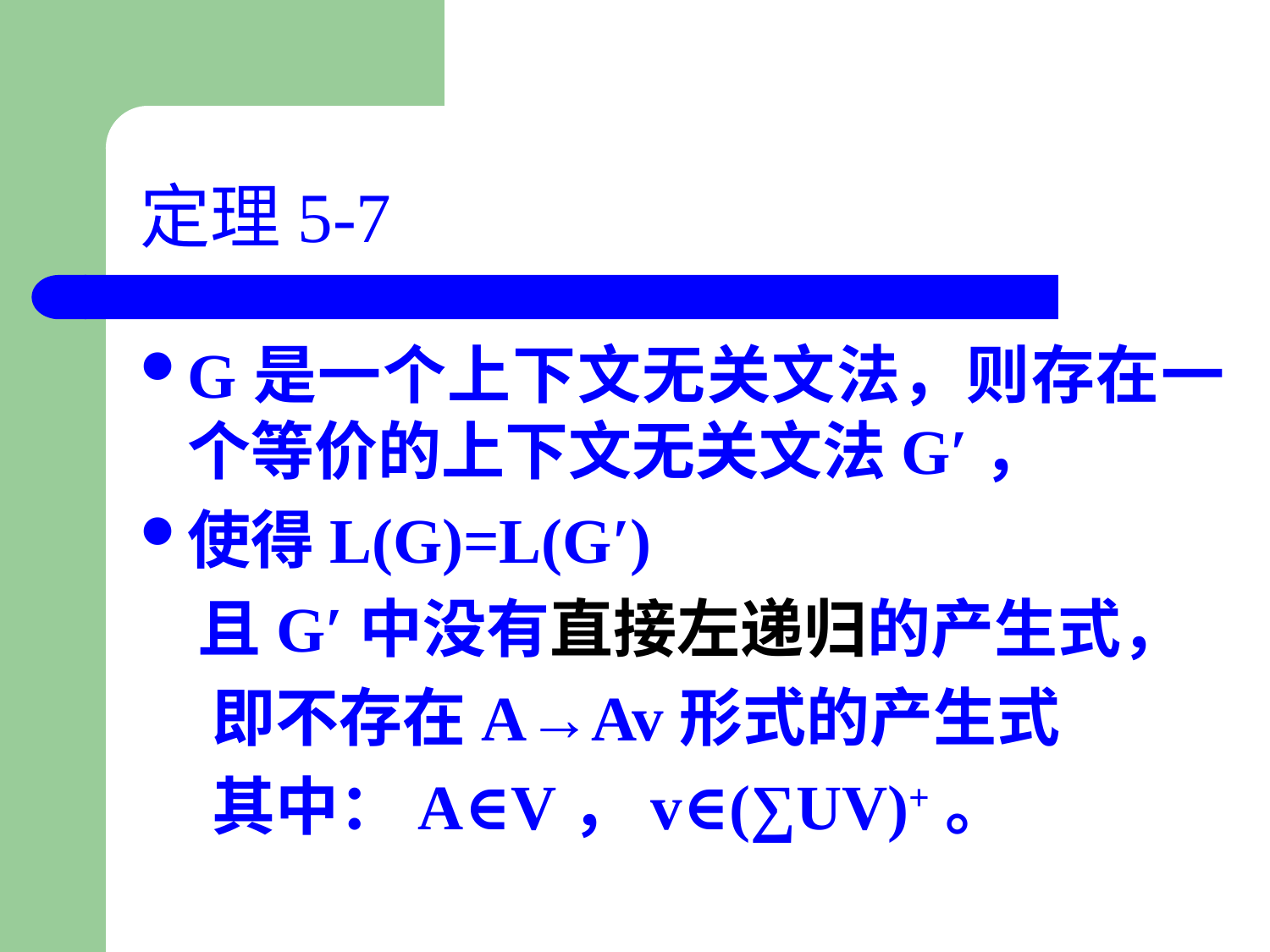

# 定理5-7
G是一个上下文无关文法，则存在一个等价的上下文无关文法G′，
使得L(G)=L(G′)
   且G′中没有直接左递归的产生式，
    即不存在A→Av形式的产生式
    其中：A∈V，v∈(∑UV)+。